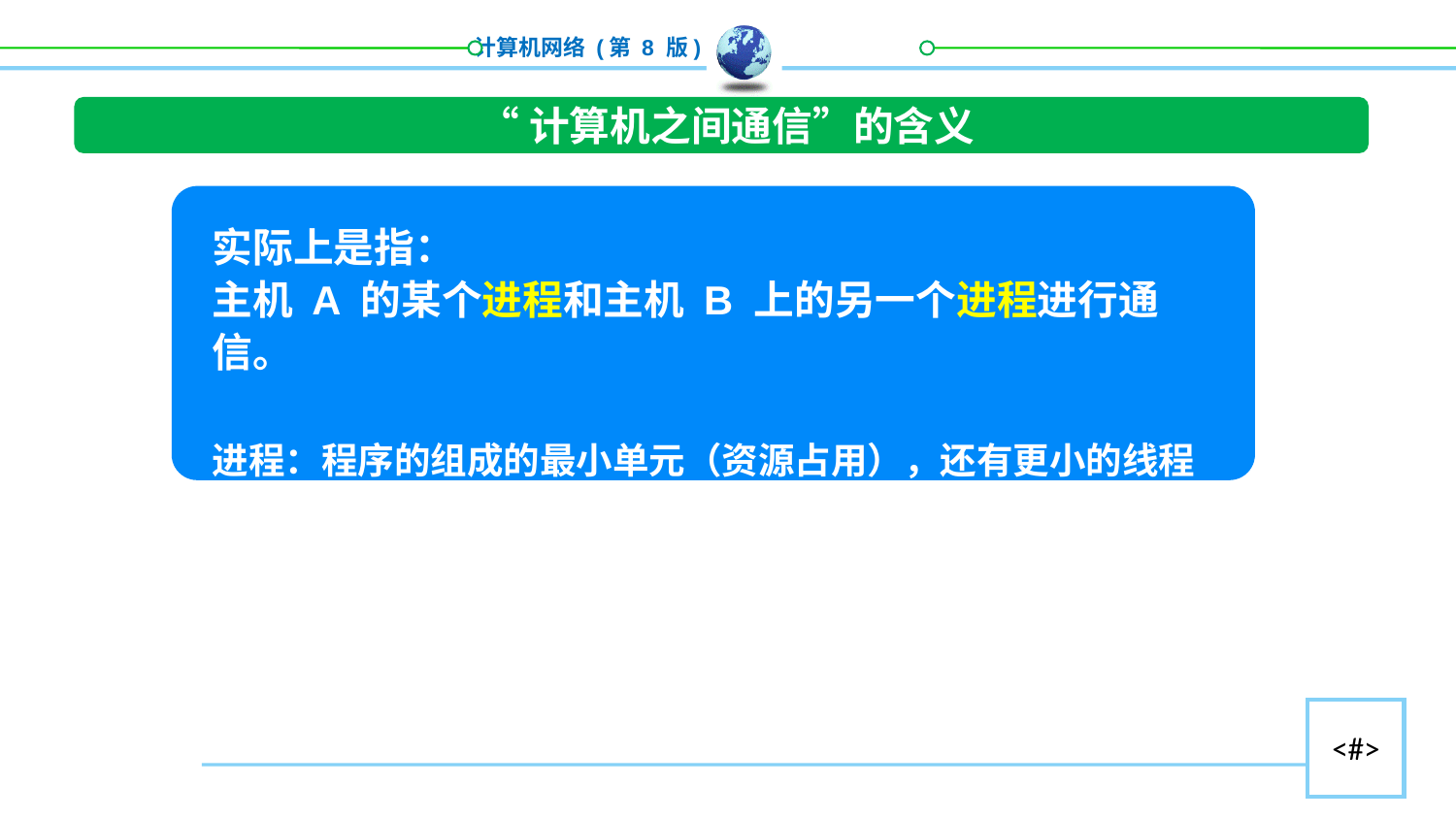

“计算机之间通信”的含义

实际上是指：
主机 A 的某个进程和主机 B 上的另一个进程进行通信。

进程：程序的组成的最小单元（资源占用），还有更小的线程（资源的使用）。